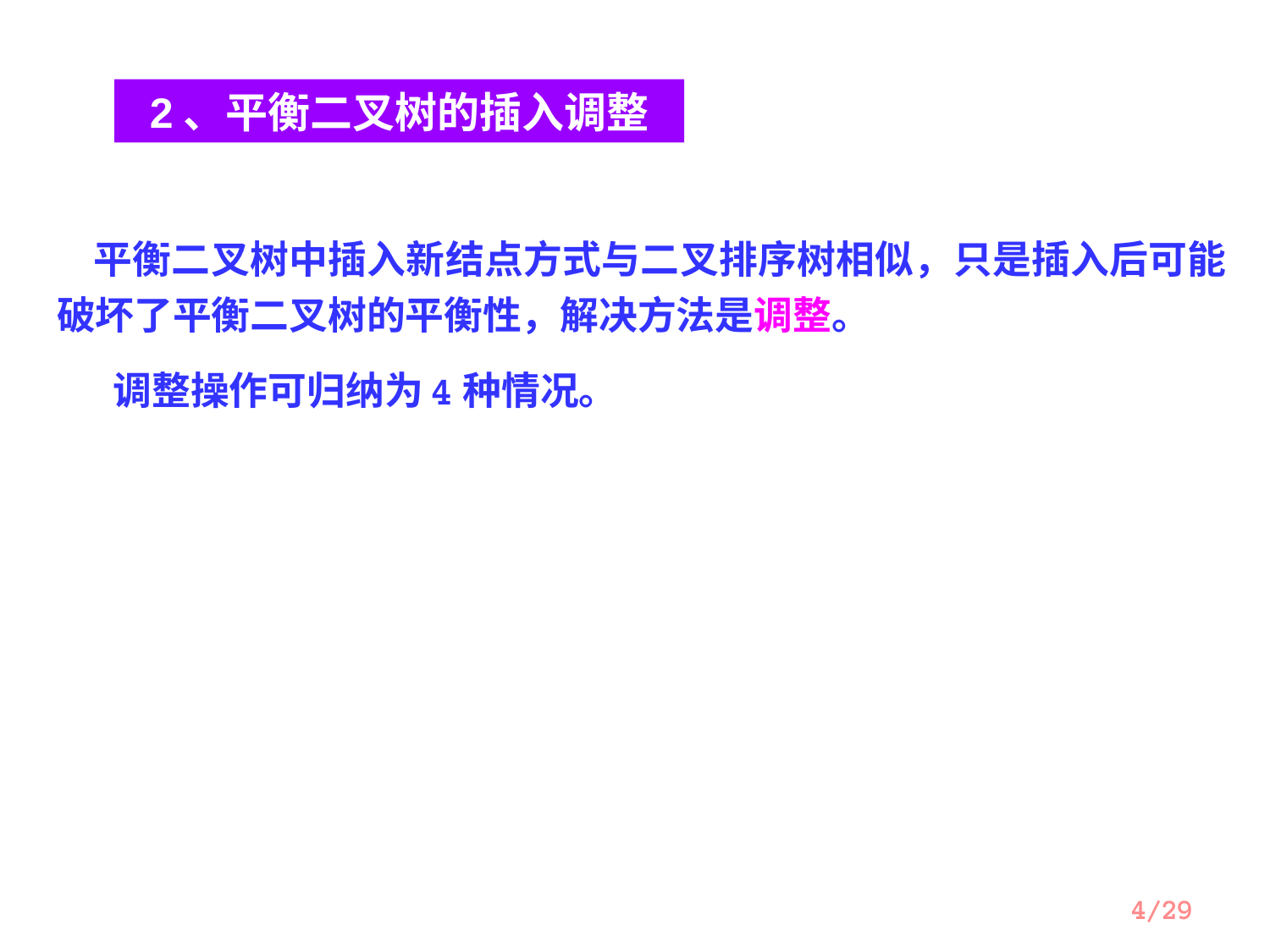

2、平衡二叉树的插入调整
   平衡二叉树中插入新结点方式与二叉排序树相似，只是插入后可能破坏了平衡二叉树的平衡性，解决方法是调整。
　  调整操作可归纳为4种情况。
4/29